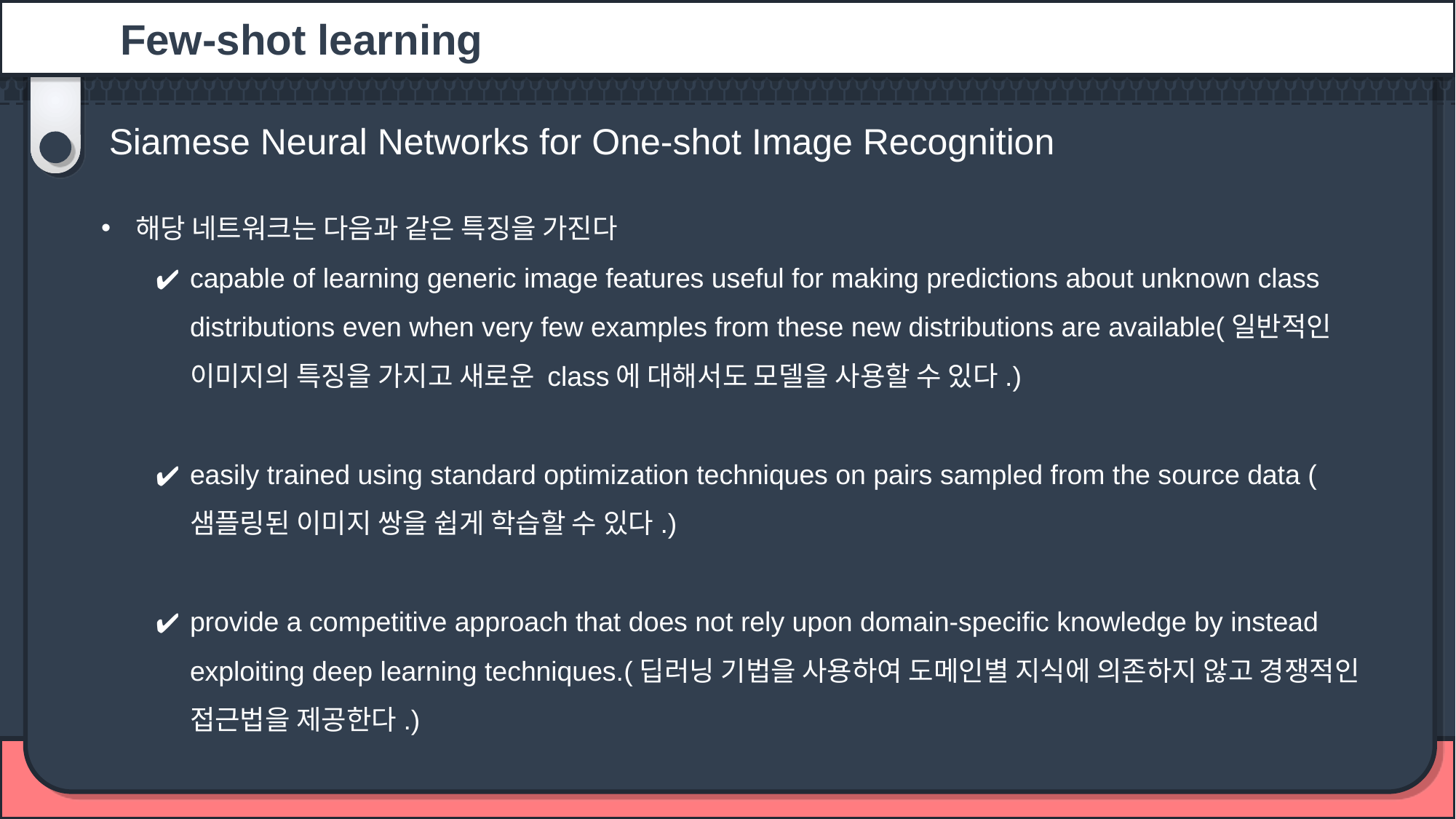

Few-shot learning

Siamese Neural Networks for One-shot Image Recognition
해당 네트워크는 다음과 같은 특징을 가진다
capable of learning generic image features useful for making predictions about unknown class distributions even when very few examples from these new distributions are available(일반적인 이미지의 특징을 가지고 새로운 class에 대해서도 모델을 사용할 수 있다.)

easily trained using standard optimization techniques on pairs sampled from the source data (샘플링된 이미지 쌍을 쉽게 학습할 수 있다.)

provide a competitive approach that does not rely upon domain-specific knowledge by instead exploiting deep learning techniques.(딥러닝 기법을 사용하여 도메인별 지식에 의존하지 않고 경쟁적인 접근법을 제공한다.)